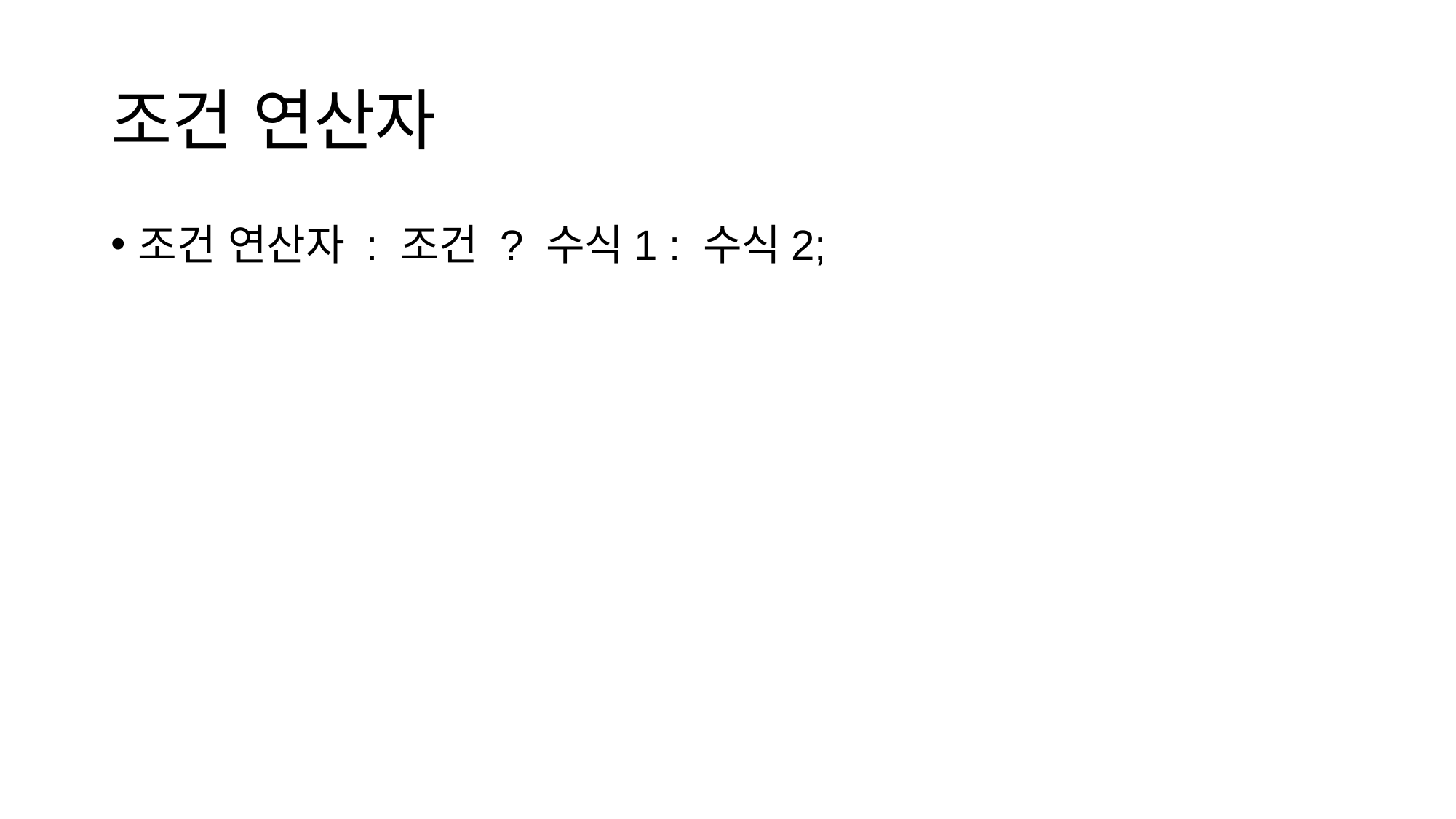

# 조건 연산자
조건 연산자 : 조건 ? 수식1 : 수식2;